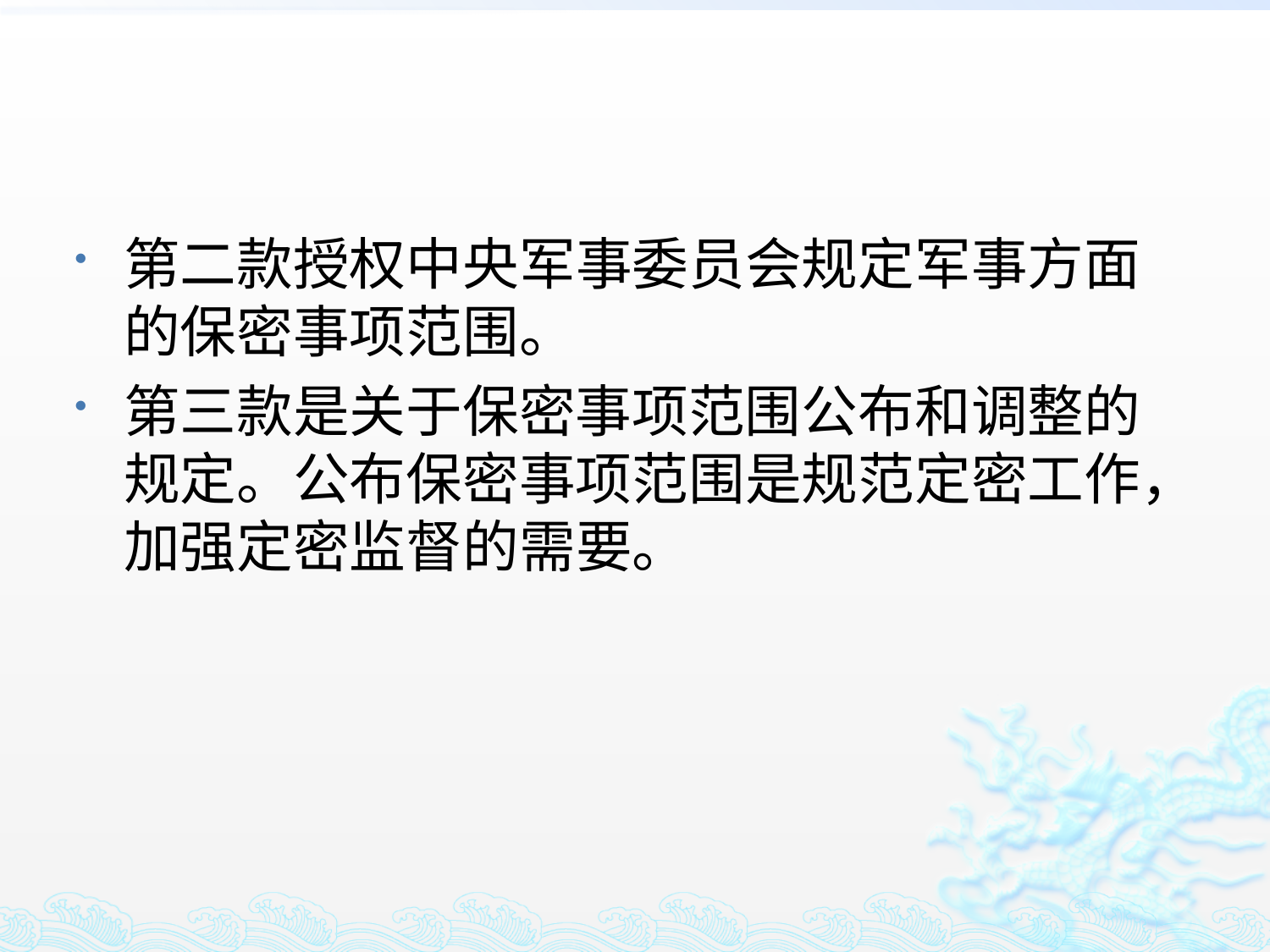

#
第二款授权中央军事委员会规定军事方面的保密事项范围。
第三款是关于保密事项范围公布和调整的规定。公布保密事项范围是规范定密工作，加强定密监督的需要。